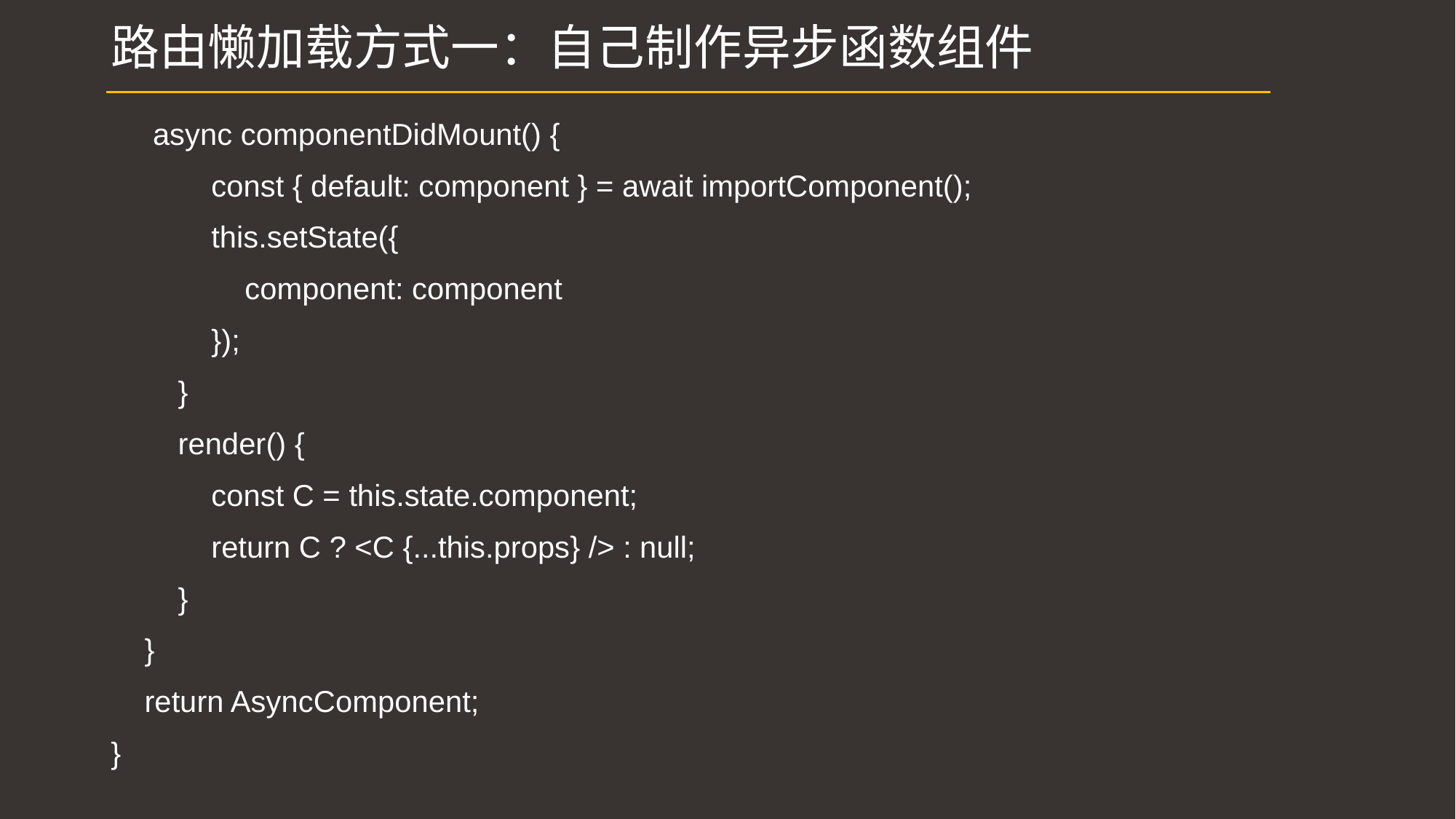

# 路由懒加载方式一：自己制作异步函数组件
     async componentDidMount() {
            const { default: component } = await importComponent();
            this.setState({
                component: component
            });
        }
        render() {
            const C = this.state.component;
            return C ? <C {...this.props} /> : null;
        }
    }
    return AsyncComponent;
}